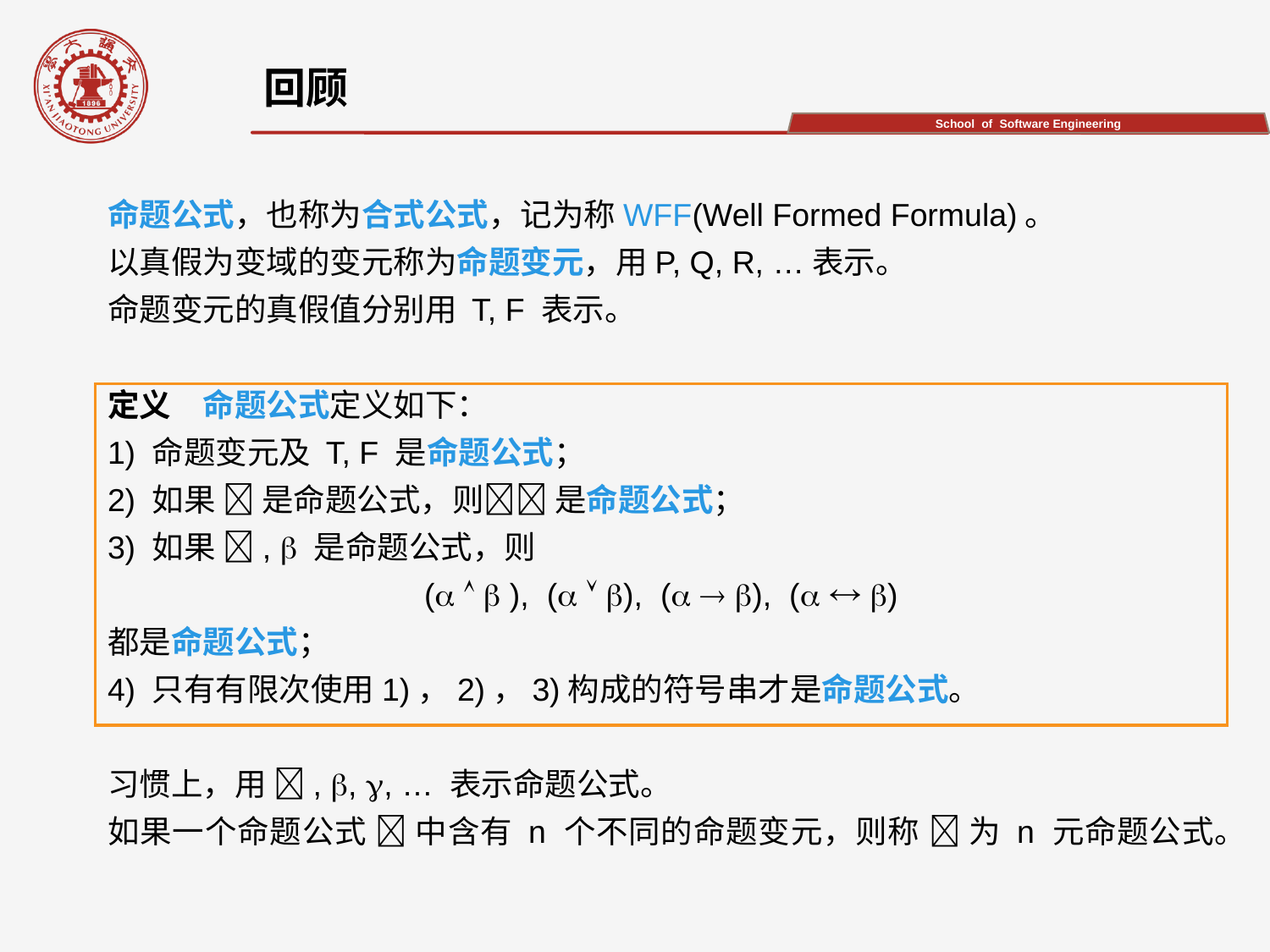

回顾
命题公式，也称为合式公式，记为称WFF(Well Formed Formula)。
以真假为变域的变元称为命题变元，用P, Q, R, …表示。
命题变元的真假值分别用 T, F 表示。

定义　命题公式定义如下：
1) 命题变元及 T, F 是命题公式；
2) 如果 α 是命题公式，则¬α 是命题公式；
3) 如果 α, β 是命题公式，则
(α ∧ β ),  (α ∨ β),  (α → β),  (α ↔ β)
都是命题公式；
4) 只有有限次使用1)，2)，3)构成的符号串才是命题公式。

习惯上，用 α, β, γ, … 表示命题公式。
如果一个命题公式 α 中含有 n 个不同的命题变元，则称 α 为 n 元命题公式。